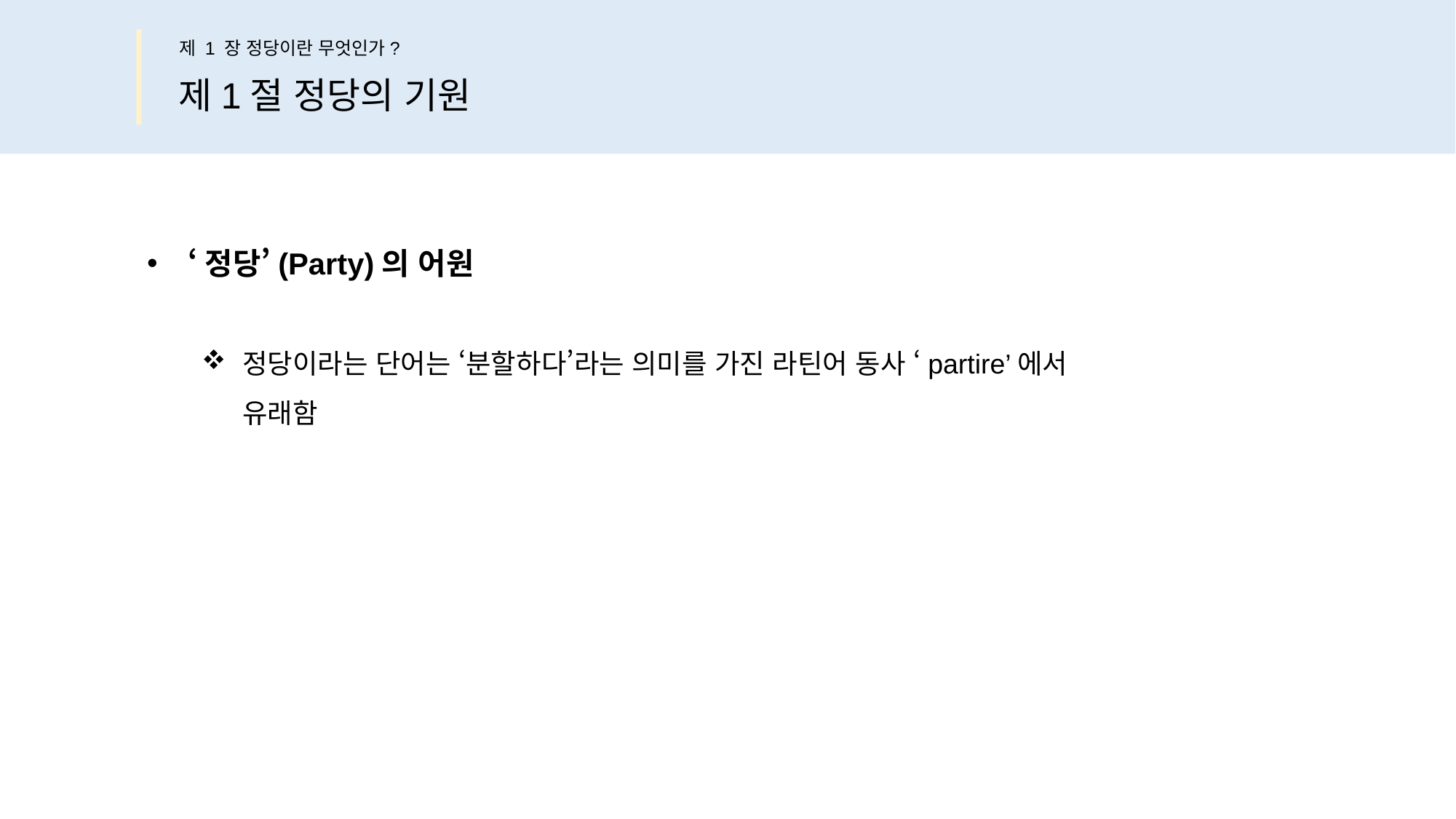

제 1 장 정당이란 무엇인가?
제1절 정당의 기원
‘정당’(Party)의 어원

정당이라는 단어는 ‘분할하다’라는 의미를 가진 라틴어 동사 ‘partire’에서
유래함